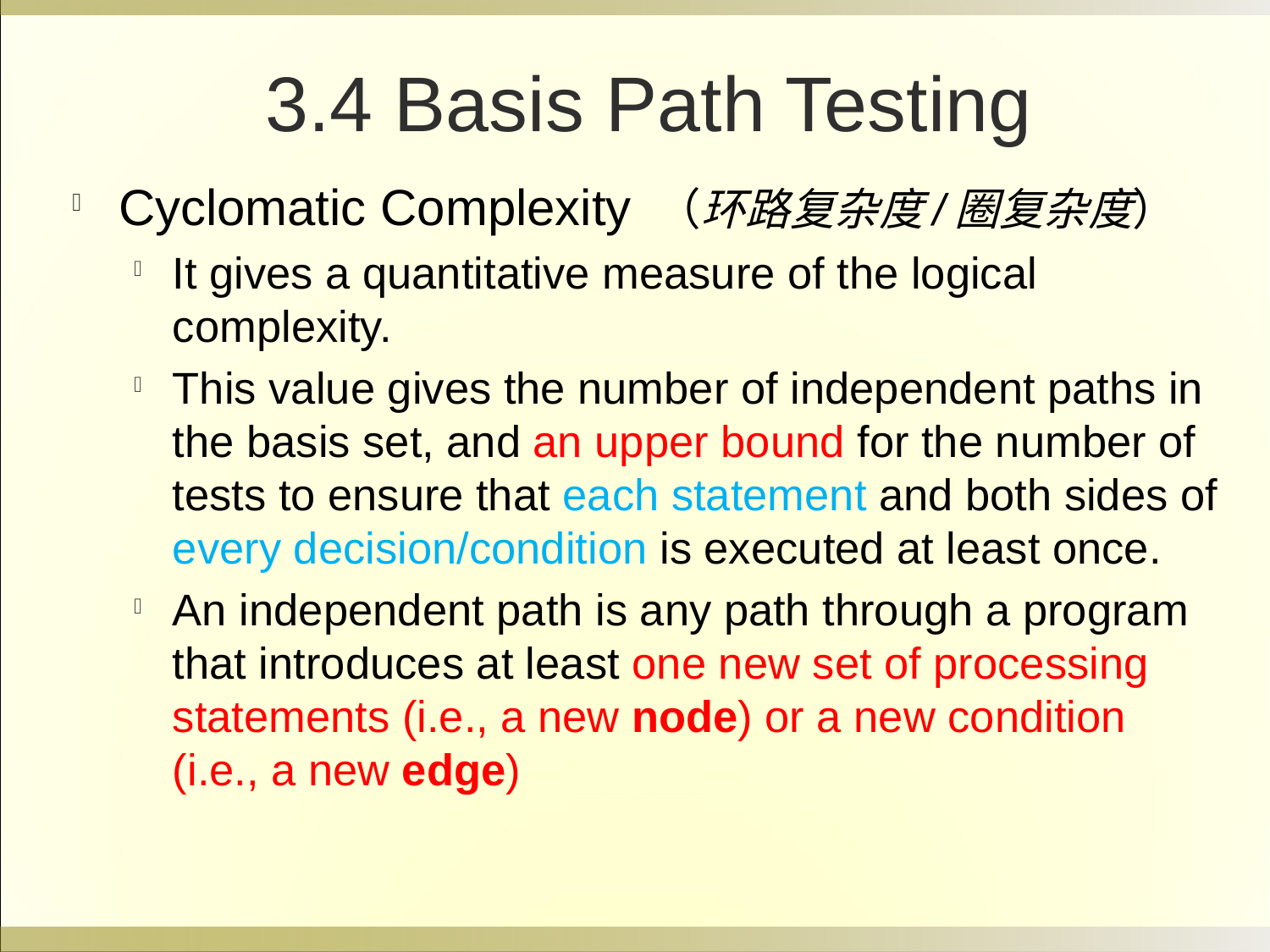

3.4 Basis Path Testing
Cyclomatic Complexity （环路复杂度/圈复杂度）
It gives a quantitative measure of the logical complexity.
This value gives the number of independent paths in the basis set, and an upper bound for the number of tests to ensure that each statement and both sides of every decision/condition is executed at least once.
An independent path is any path through a program that introduces at least one new set of processing statements (i.e., a new node) or a new condition (i.e., a new edge)